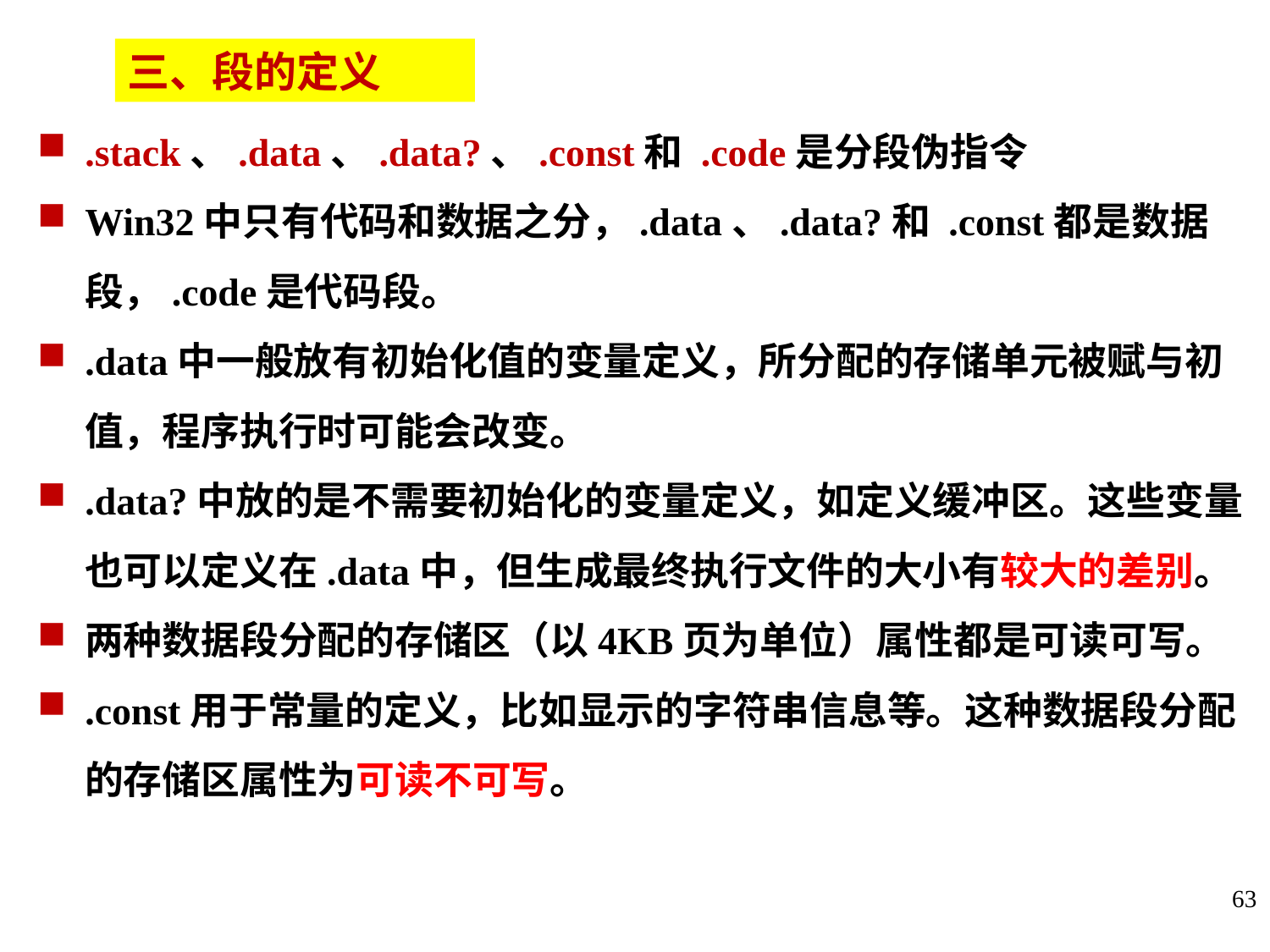

三、段的定义
.stack、.data、.data?、.const和 .code是分段伪指令
Win32中只有代码和数据之分，.data、.data?和 .const都是数据段，.code是代码段。
.data中一般放有初始化值的变量定义，所分配的存储单元被赋与初值，程序执行时可能会改变。
.data?中放的是不需要初始化的变量定义，如定义缓冲区。这些变量也可以定义在.data中，但生成最终执行文件的大小有较大的差别。
两种数据段分配的存储区（以4KB页为单位）属性都是可读可写。
.const用于常量的定义，比如显示的字符串信息等。这种数据段分配的存储区属性为可读不可写。

63